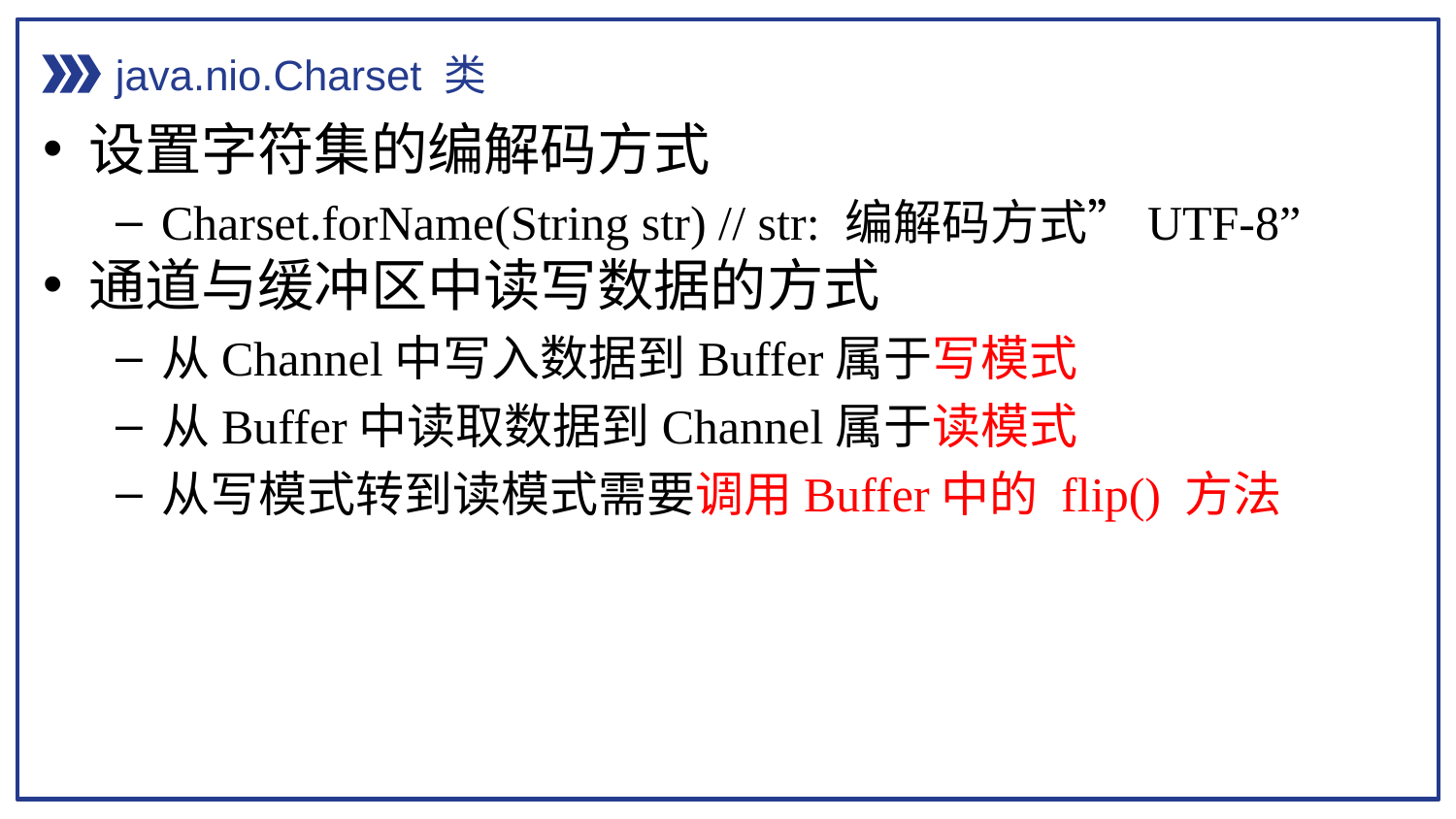

java.nio.Charset 类

设置字符集的编解码方式
Charset.forName(String str) // str: 编解码方式”UTF-8”
通道与缓冲区中读写数据的方式
从Channel中写入数据到Buffer属于写模式
从Buffer中读取数据到Channel属于读模式
从写模式转到读模式需要调用Buffer中的 flip() 方法